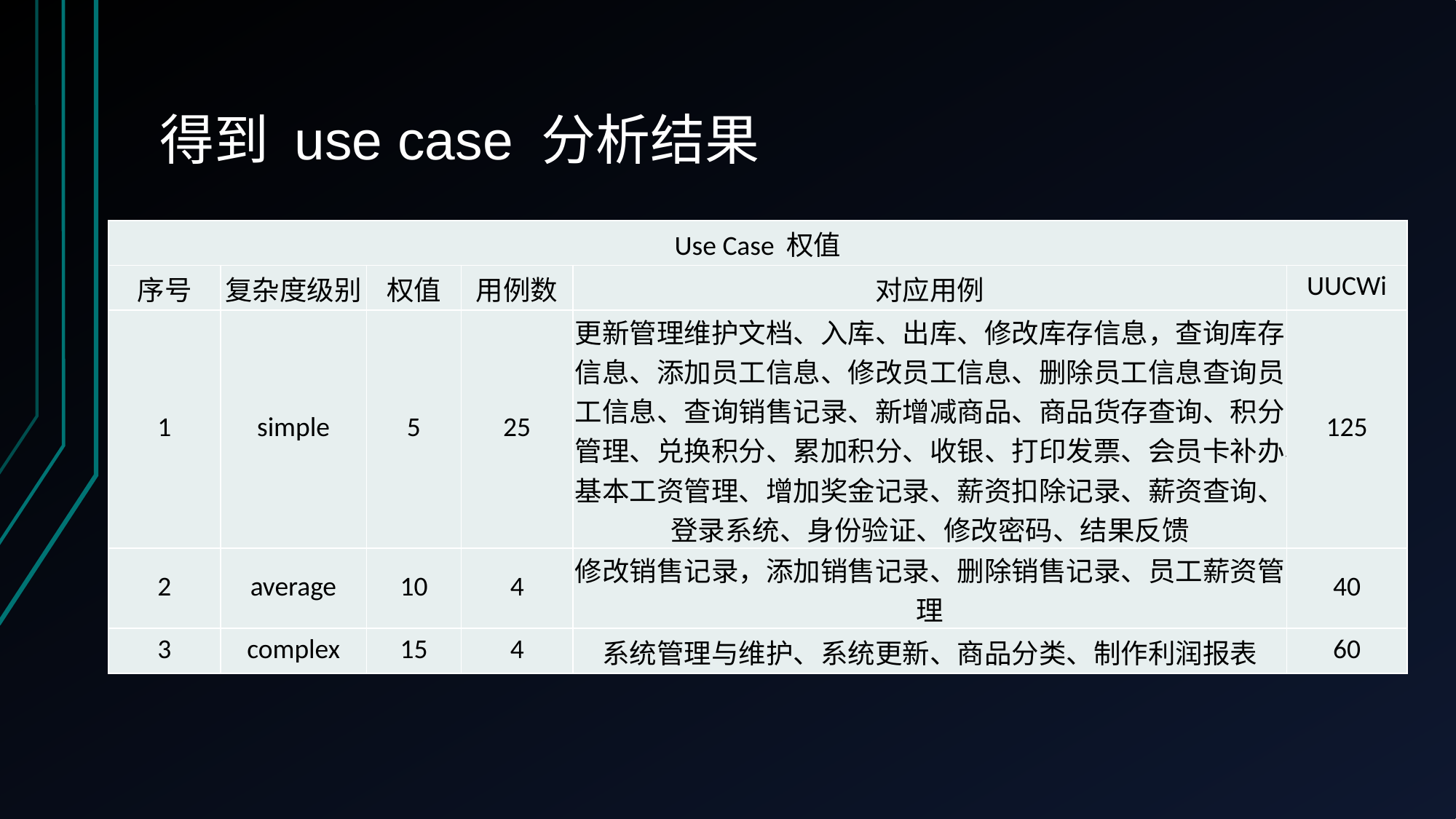

# 得到 use case 分析结果
| Use Case 权值 |  |  |  |  |  |
| --- | --- | --- | --- | --- | --- |
| 序号 | 复杂度级别 | 权值 | 用例数 | 对应用例 | UUCWi |
| 1 | simple | 5 | 25 | 更新管理维护文档、入库、出库、修改库存信息，查询库存信息、添加员工信息、修改员工信息、删除员工信息查询员工信息、查询销售记录、新增减商品、商品货存查询、积分管理、兑换积分、累加积分、收银、打印发票、会员卡补办、基本工资管理、增加奖金记录、薪资扣除记录、薪资查询、登录系统、身份验证、修改密码、结果反馈 | 125 |
| 2 | average | 10 | 4 | 修改销售记录，添加销售记录、删除销售记录、员工薪资管理 | 40 |
| 3 | complex | 15 | 4 | 系统管理与维护、系统更新、商品分类、制作利润报表 | 60 |